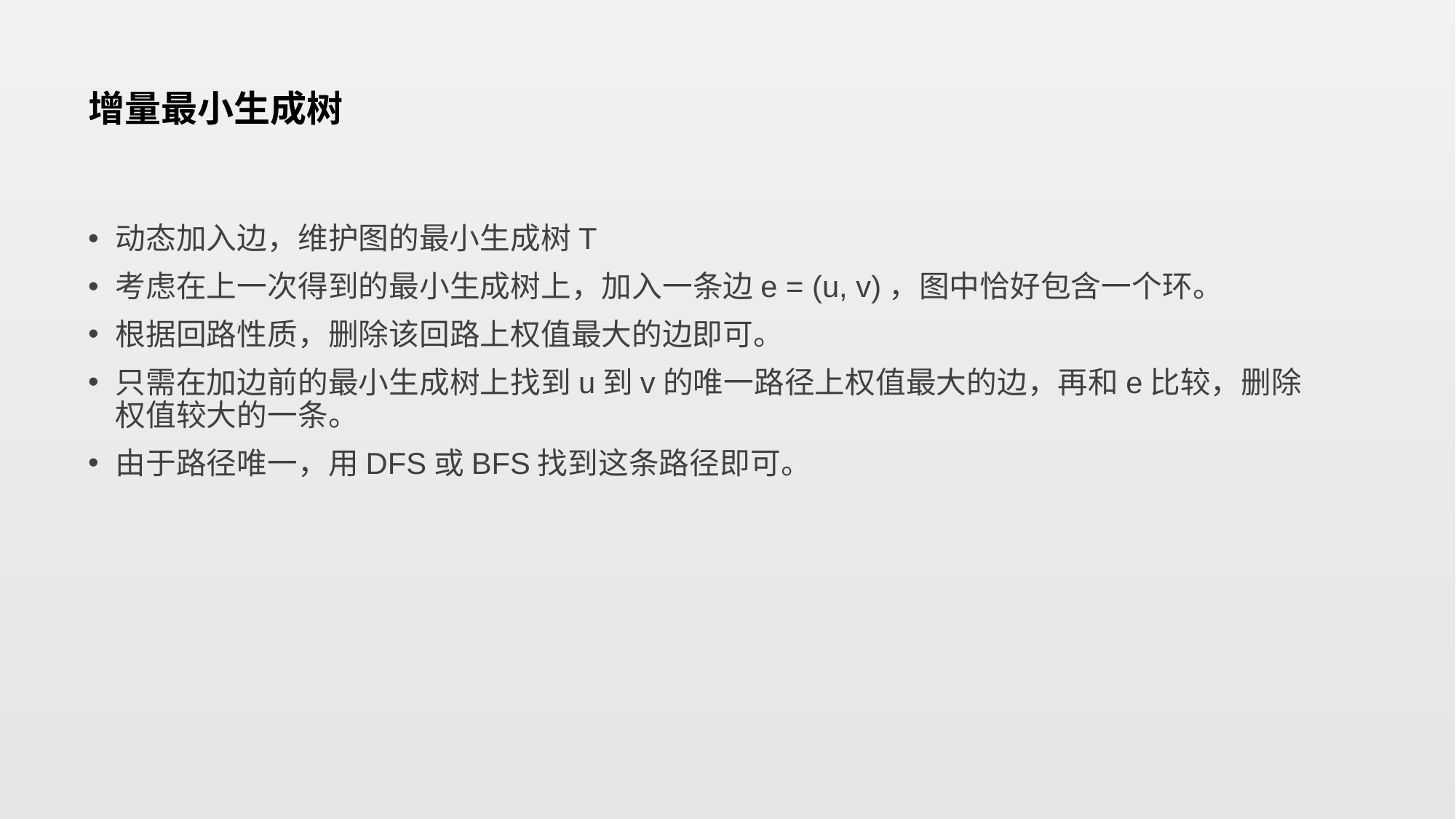

# 增量最小生成树
动态加入边，维护图的最小生成树T
考虑在上一次得到的最小生成树上，加入一条边e = (u, v)，图中恰好包含一个环。
根据回路性质，删除该回路上权值最大的边即可。
只需在加边前的最小生成树上找到u到v的唯一路径上权值最大的边，再和e比较，删除权值较大的一条。
由于路径唯一，用DFS或BFS找到这条路径即可。